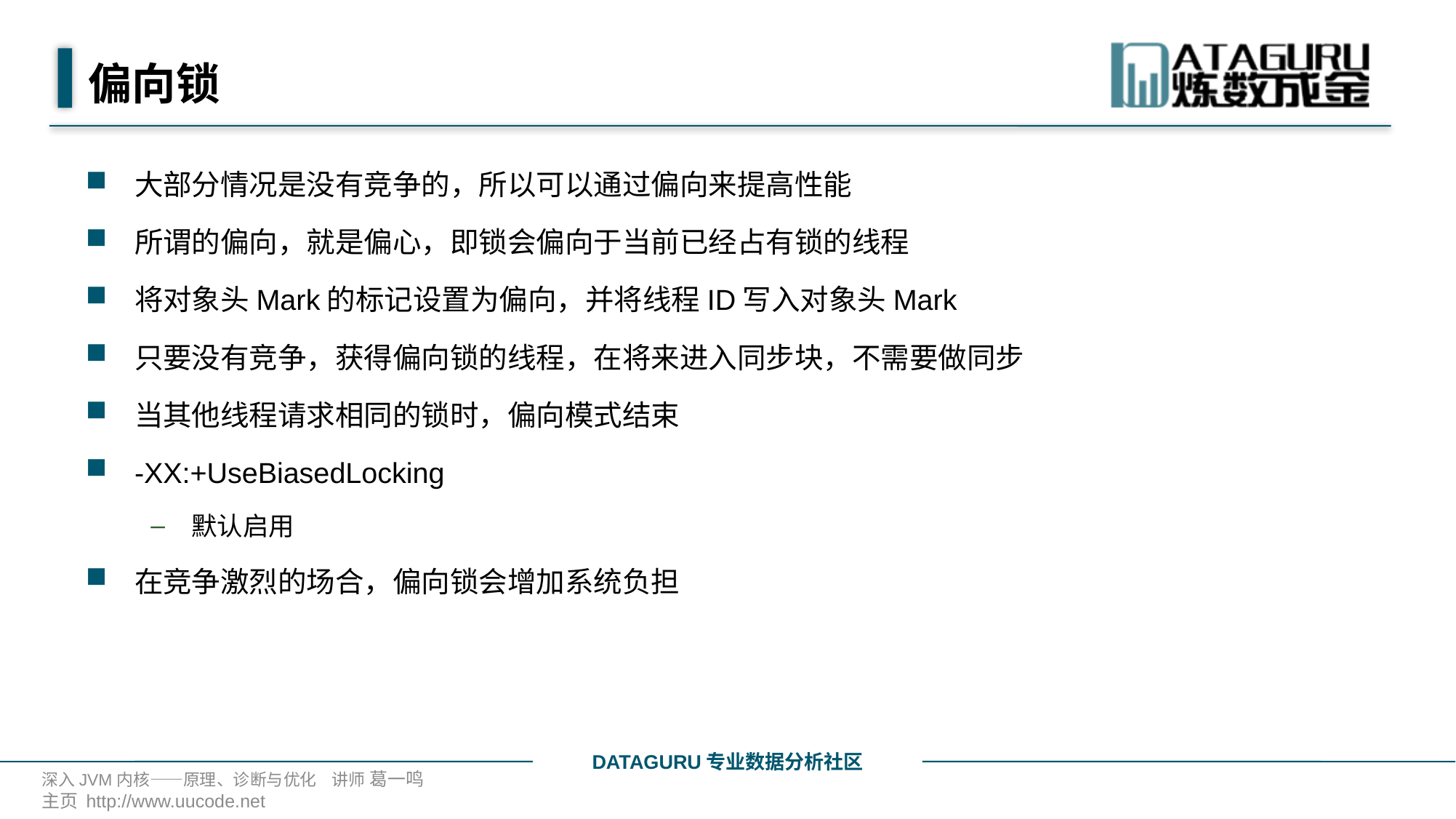

# 偏向锁
大部分情况是没有竞争的，所以可以通过偏向来提高性能
所谓的偏向，就是偏心，即锁会偏向于当前已经占有锁的线程
将对象头Mark的标记设置为偏向，并将线程ID写入对象头Mark
只要没有竞争，获得偏向锁的线程，在将来进入同步块，不需要做同步
当其他线程请求相同的锁时，偏向模式结束
-XX:+UseBiasedLocking
默认启用
在竞争激烈的场合，偏向锁会增加系统负担